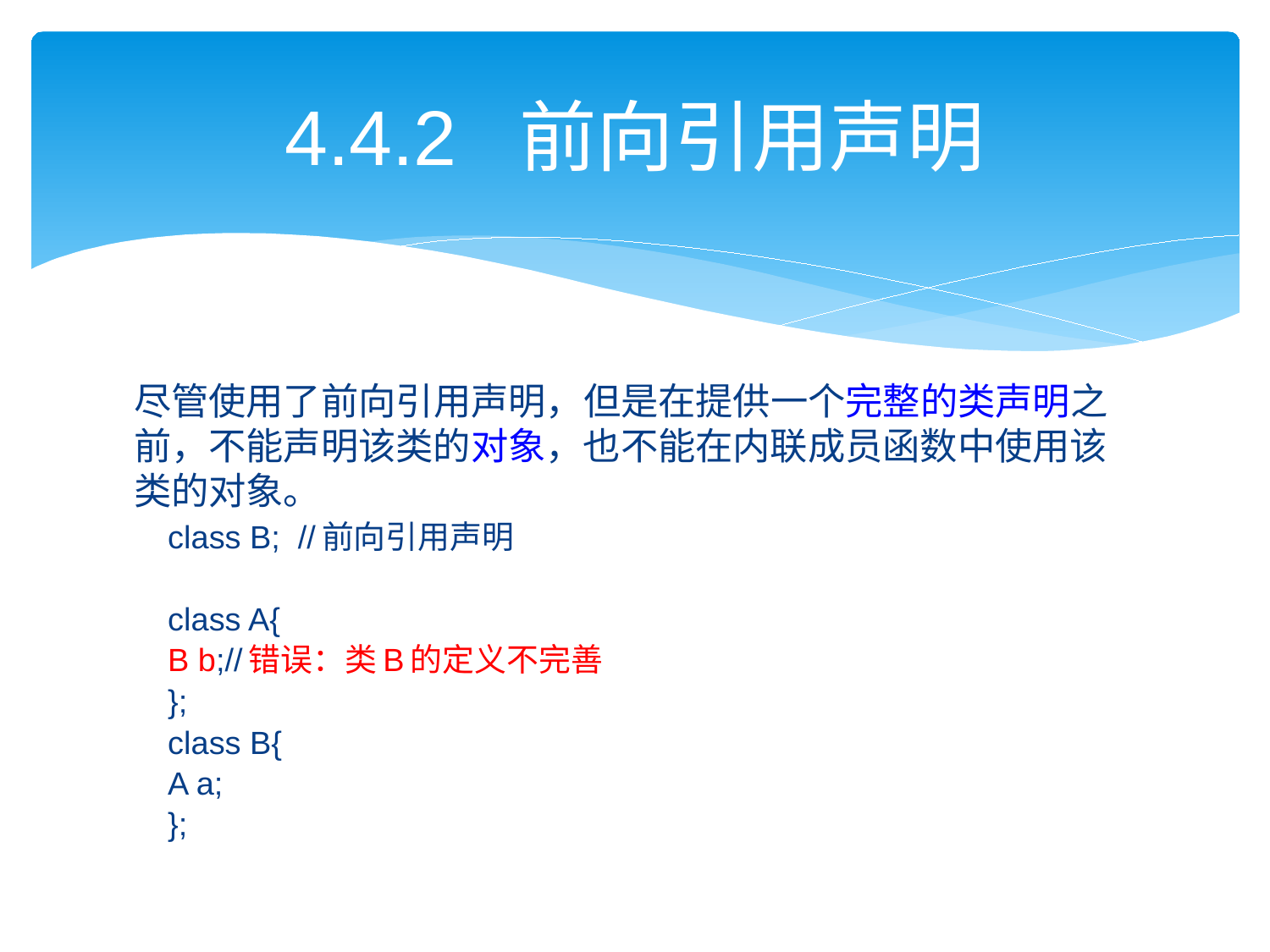

# 4.4.2  前向引用声明
尽管使用了前向引用声明，但是在提供一个完整的类声明之前，不能声明该类的对象，也不能在内联成员函数中使用该类的对象。
	class B;  //前向引用声明

	class A{
		B b;//错误：类B的定义不完善
	};
	class B{
		A a;
	};